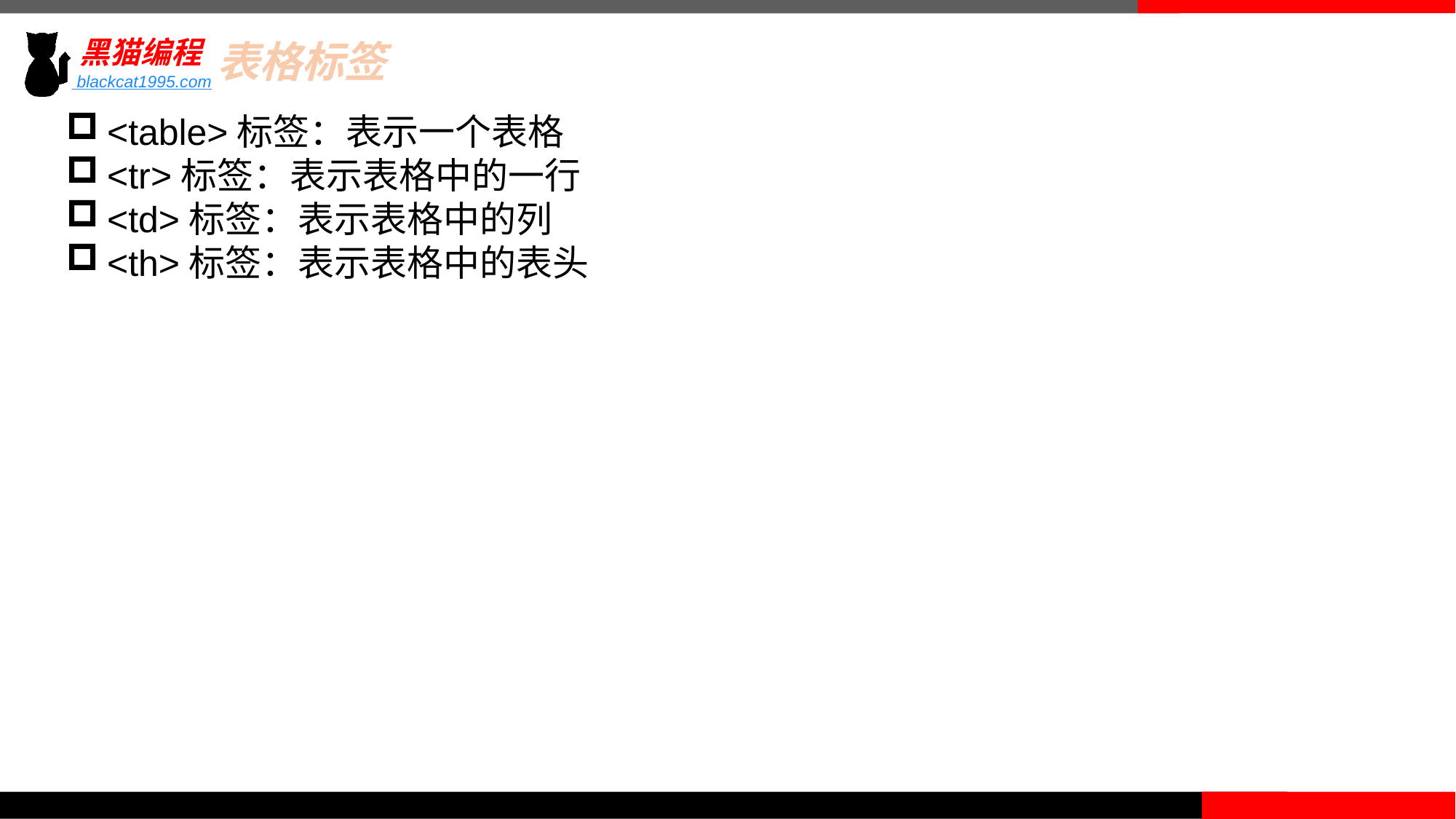

表格标签
<table>标签：表示一个表格
<tr>标签：表示表格中的一行
<td>标签：表示表格中的列
<th>标签：表示表格中的表头